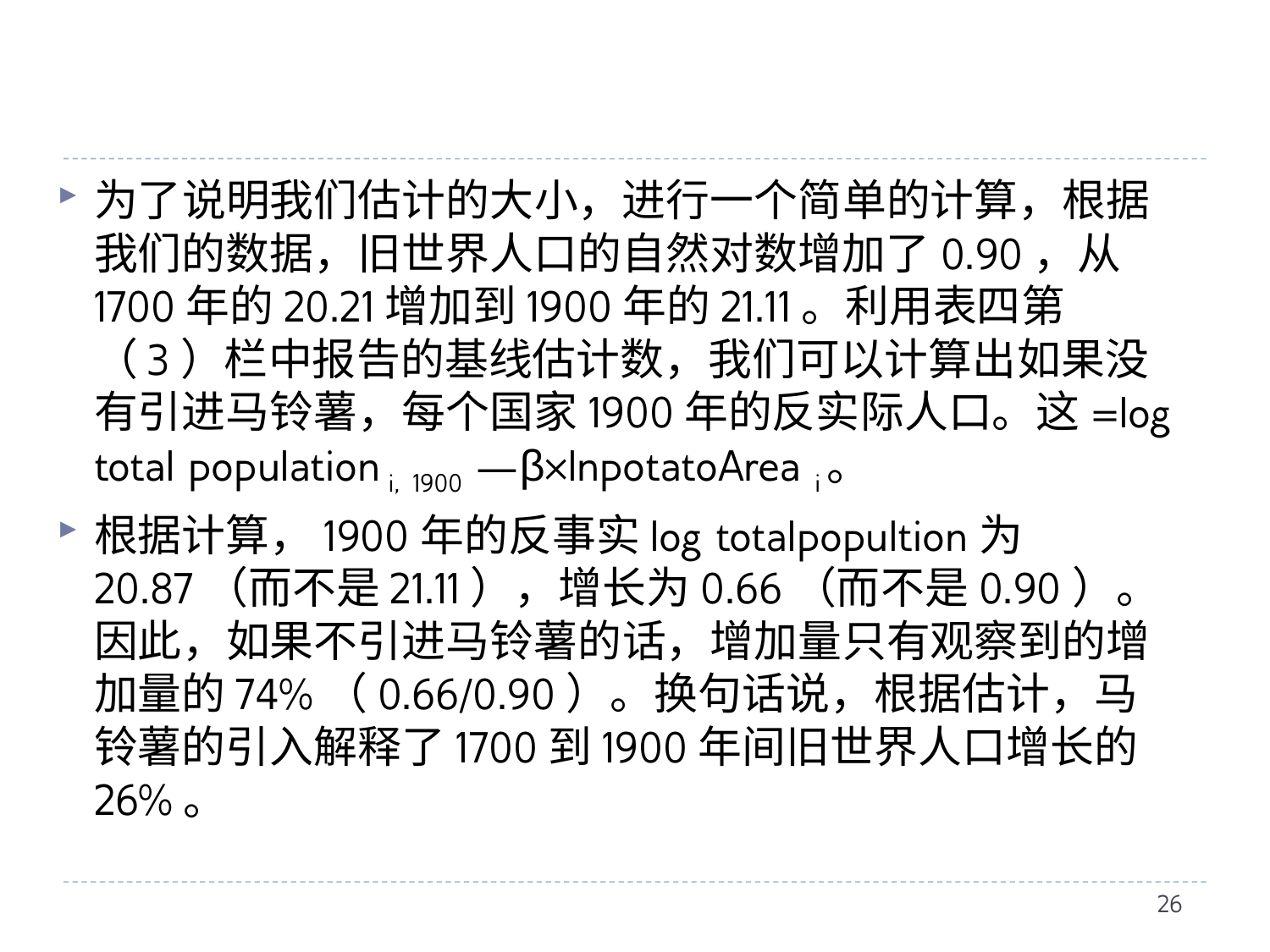

为了说明我们估计的大小，进行一个简单的计算，根据我们的数据，旧世界人口的自然对数增加了0.90，从1700年的20.21增加到1900年的21.11。利用表四第（3）栏中报告的基线估计数，我们可以计算出如果没有引进马铃薯，每个国家1900年的反实际人口。这=log total population i, 1900 —β×lnpotatoArea i。
根据计算，1900年的反事实log totalpopultion为20.87（而不是21.11），增长为0.66（而不是0.90）。因此，如果不引进马铃薯的话，增加量只有观察到的增加量的74%（0.66/0.90）。换句话说，根据估计，马铃薯的引入解释了1700到1900年间旧世界人口增长的26%。

26